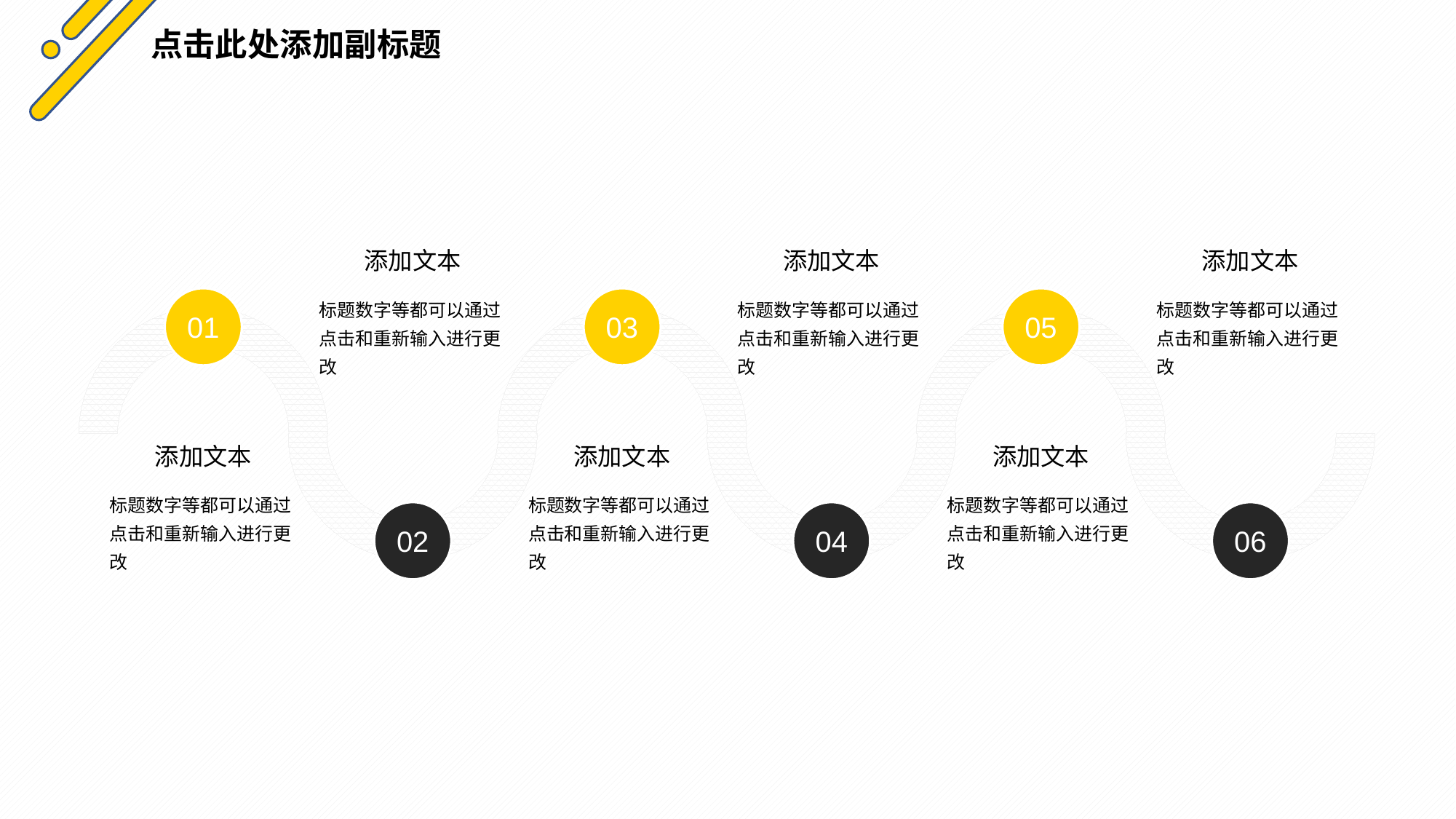

点击此处添加副标题
添加文本
标题数字等都可以通过点击和重新输入进行更改

添加文本
标题数字等都可以通过点击和重新输入进行更改

添加文本
标题数字等都可以通过点击和重新输入进行更改

01
03
05

添加文本
标题数字等都可以通过点击和重新输入进行更改
添加文本
标题数字等都可以通过点击和重新输入进行更改

添加文本
标题数字等都可以通过点击和重新输入进行更改

02
04
06